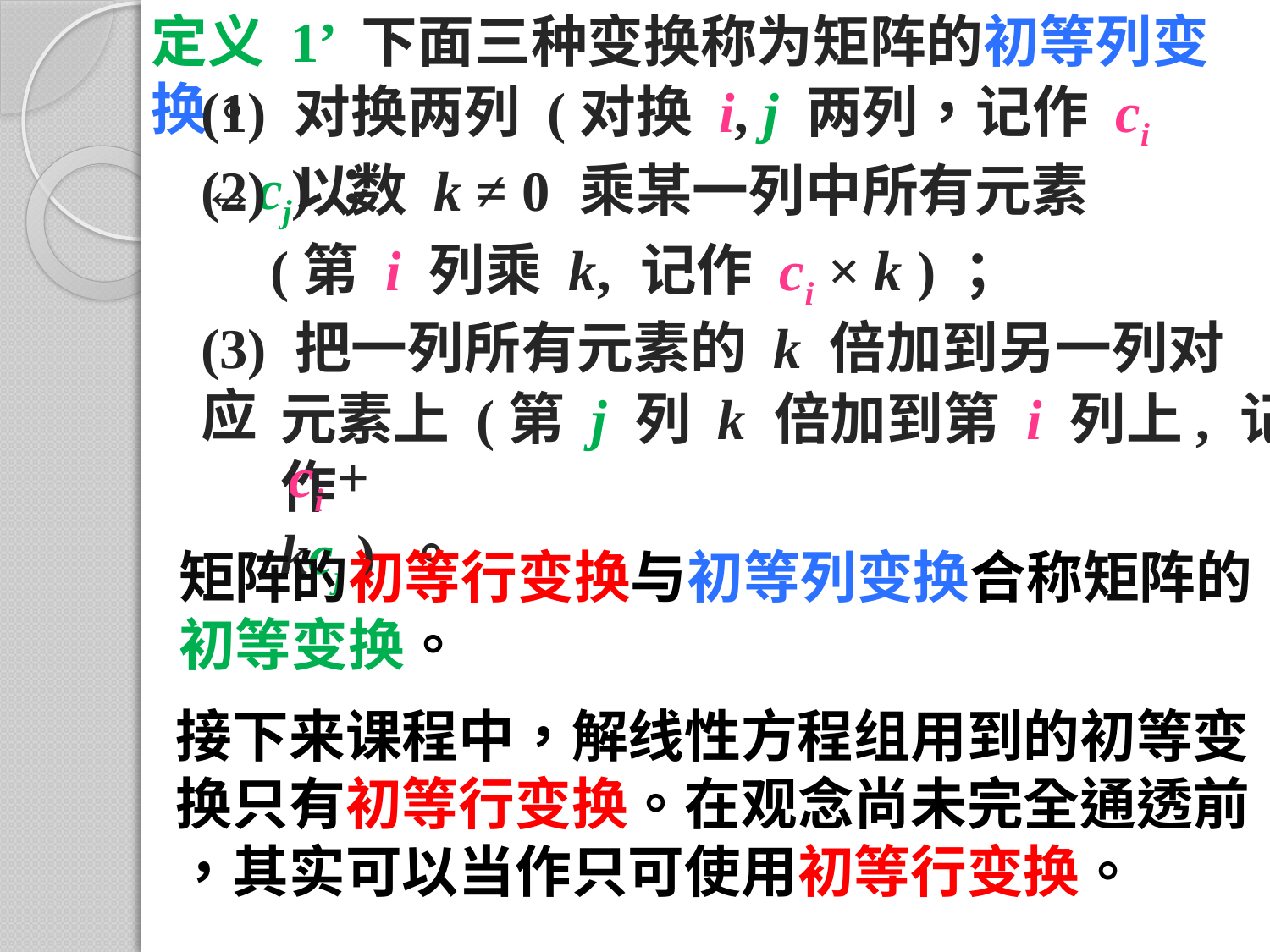

定义 1’ 下面三种变换称为矩阵的初等列变换。
(1) 对换两列 (对换 i, j 两列，记作 ci ↔cj)；
(2) 以数 k ≠ 0 乘某一列中所有元素
(第 i 列乘 k, 记作 ci × k ) ；
(3) 把一列所有元素的 k 倍加到另一列对应
元素上 (第 j 列 k 倍加到第 i 列上, 记作

 ci + kcj ) 。
矩阵的初等行变换与初等列变换合称矩阵的
初等变换。
接下来课程中，解线性方程组用到的初等变
换只有初等行变换。在观念尚未完全通透前
，其实可以当作只可使用初等行变换。